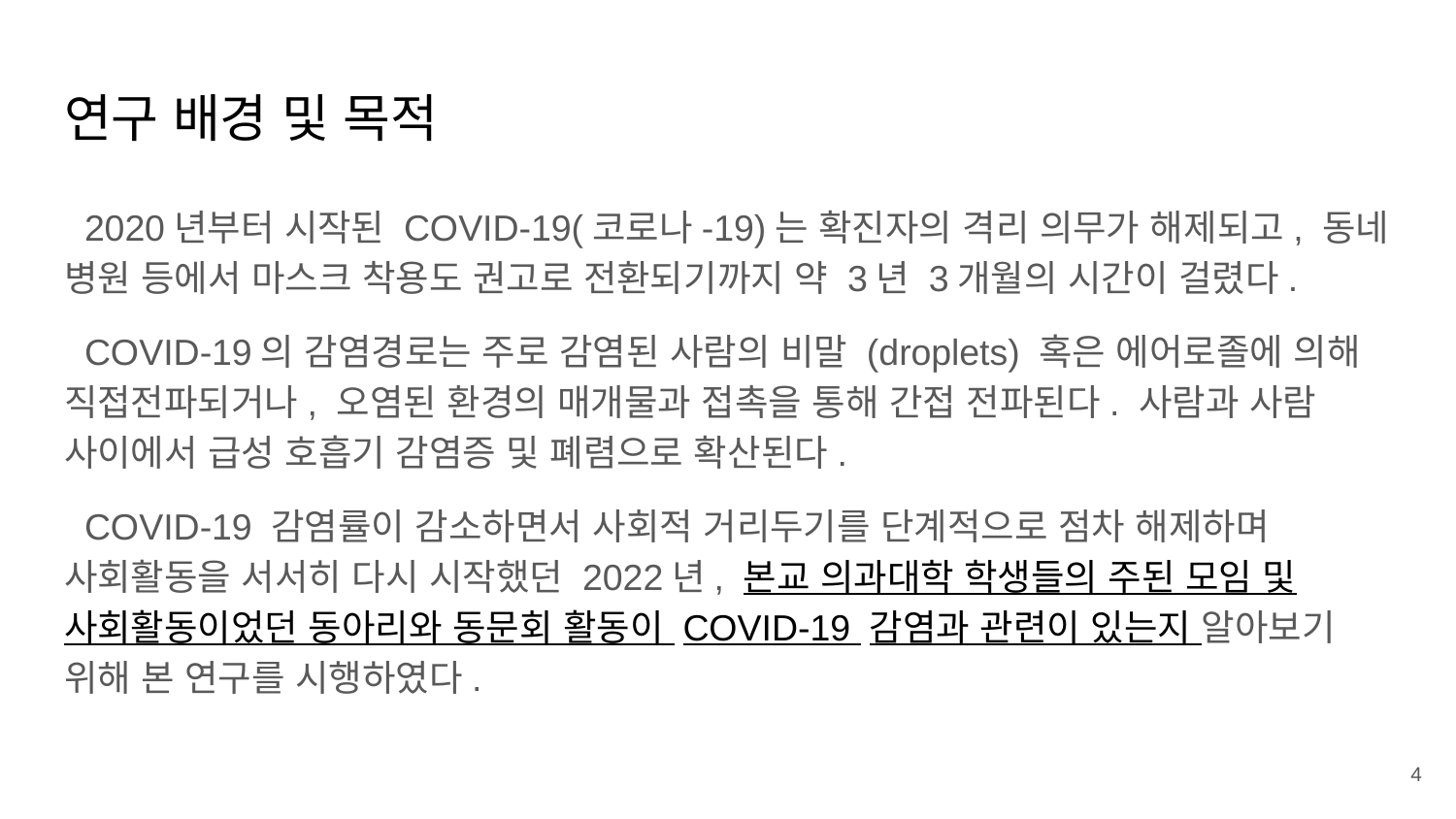

# 연구 배경 및 목적
  2020년부터 시작된 COVID-19(코로나-19)는 확진자의 격리 의무가 해제되고, 동네 병원 등에서 마스크 착용도 권고로 전환되기까지 약 3년 3개월의 시간이 걸렸다.
  COVID-19의 감염경로는 주로 감염된 사람의 비말 (droplets) 혹은 에어로졸에 의해 직접전파되거나, 오염된 환경의 매개물과 접촉을 통해 간접 전파된다. 사람과 사람 사이에서 급성 호흡기 감염증 및 폐렴으로 확산된다.
  COVID-19 감염률이 감소하면서 사회적 거리두기를 단계적으로 점차 해제하며 사회활동을 서서히 다시 시작했던 2022년, 본교 의과대학 학생들의 주된 모임 및 사회활동이었던 동아리와 동문회 활동이 COVID-19 감염과 관련이 있는지 알아보기 위해 본 연구를 시행하였다.
4